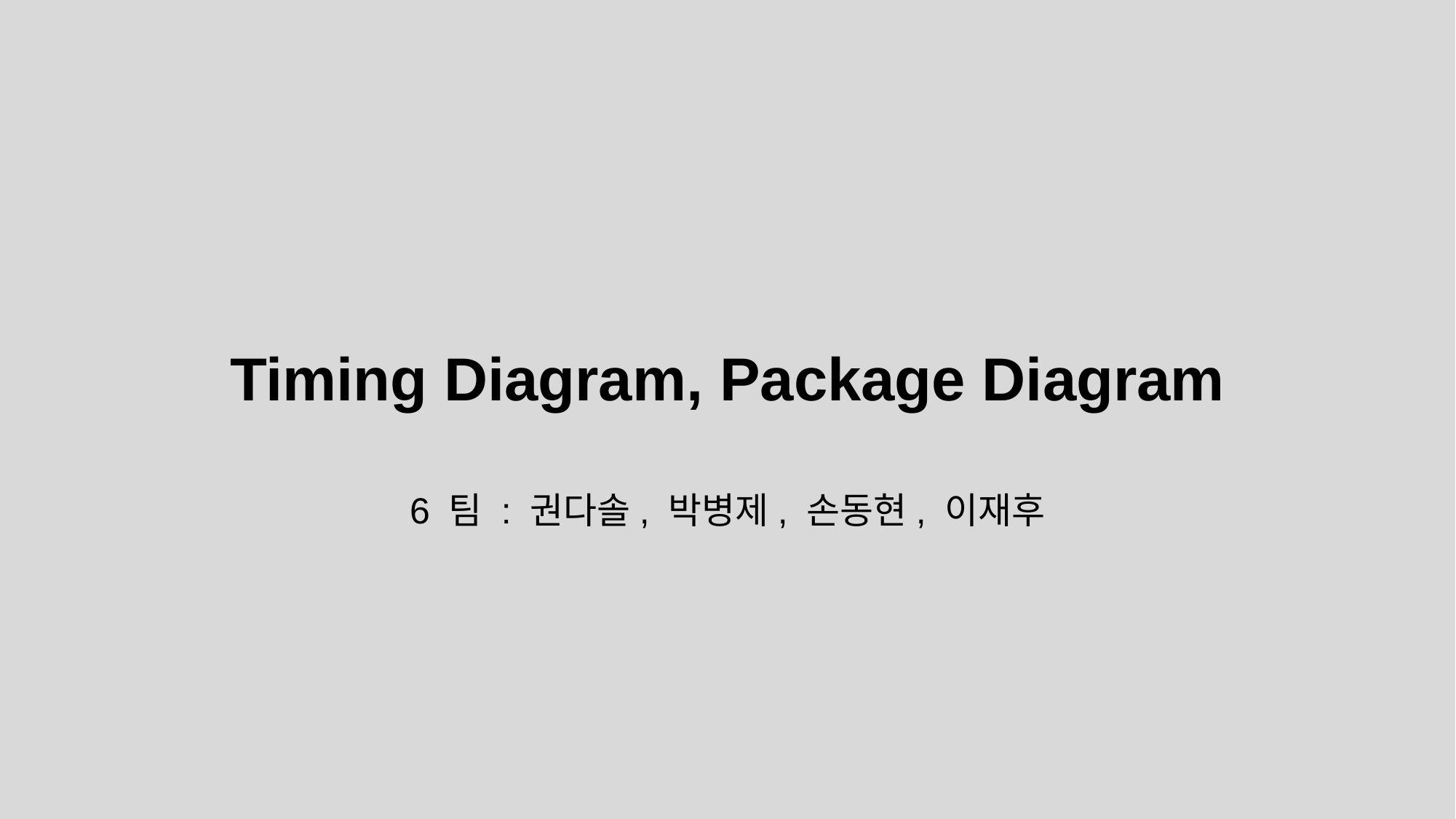

# Timing Diagram, Package Diagram
6 팀 : 권다솔, 박병제, 손동현, 이재후